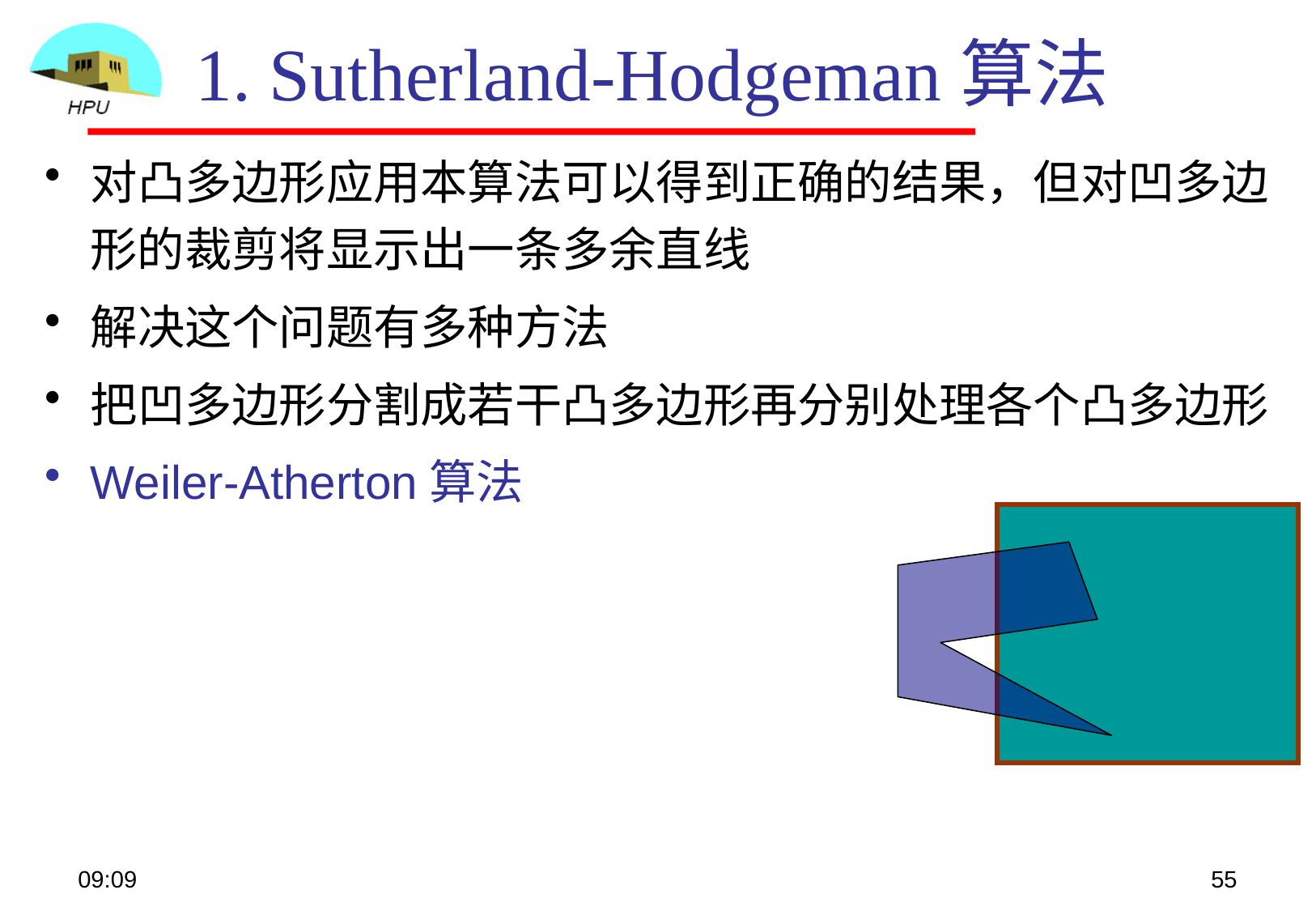

# 1. Sutherland-Hodgeman算法
对凸多边形应用本算法可以得到正确的结果，但对凹多边形的裁剪将显示出一条多余直线
解决这个问题有多种方法
把凹多边形分割成若干凸多边形再分别处理各个凸多边形
Weiler-Atherton算法

09:09
55